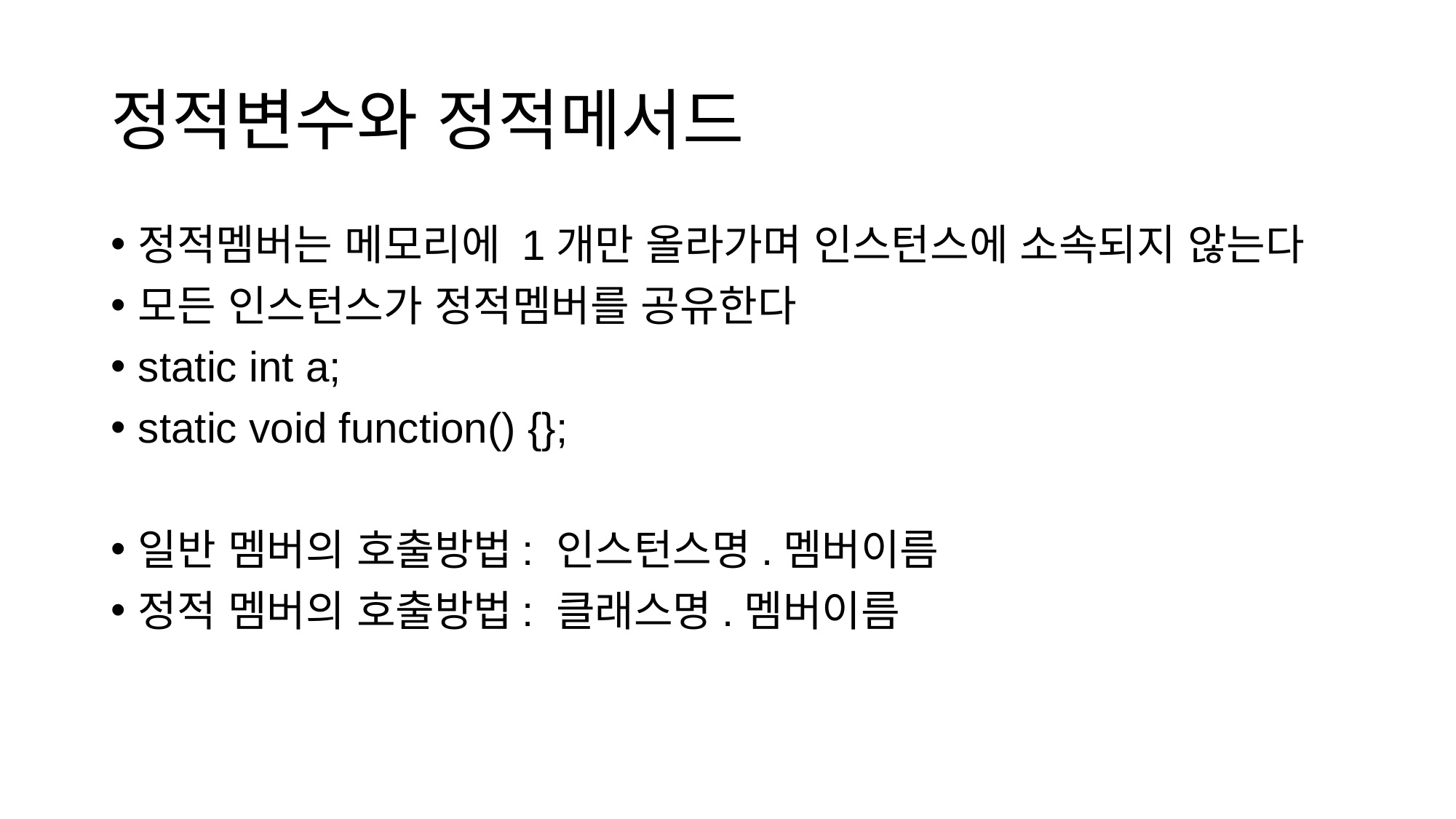

# 정적변수와 정적메서드
정적멤버는 메모리에 1개만 올라가며 인스턴스에 소속되지 않는다
모든 인스턴스가 정적멤버를 공유한다
static int a;
static void function() {};

일반 멤버의 호출방법: 인스턴스명.멤버이름
정적 멤버의 호출방법: 클래스명.멤버이름